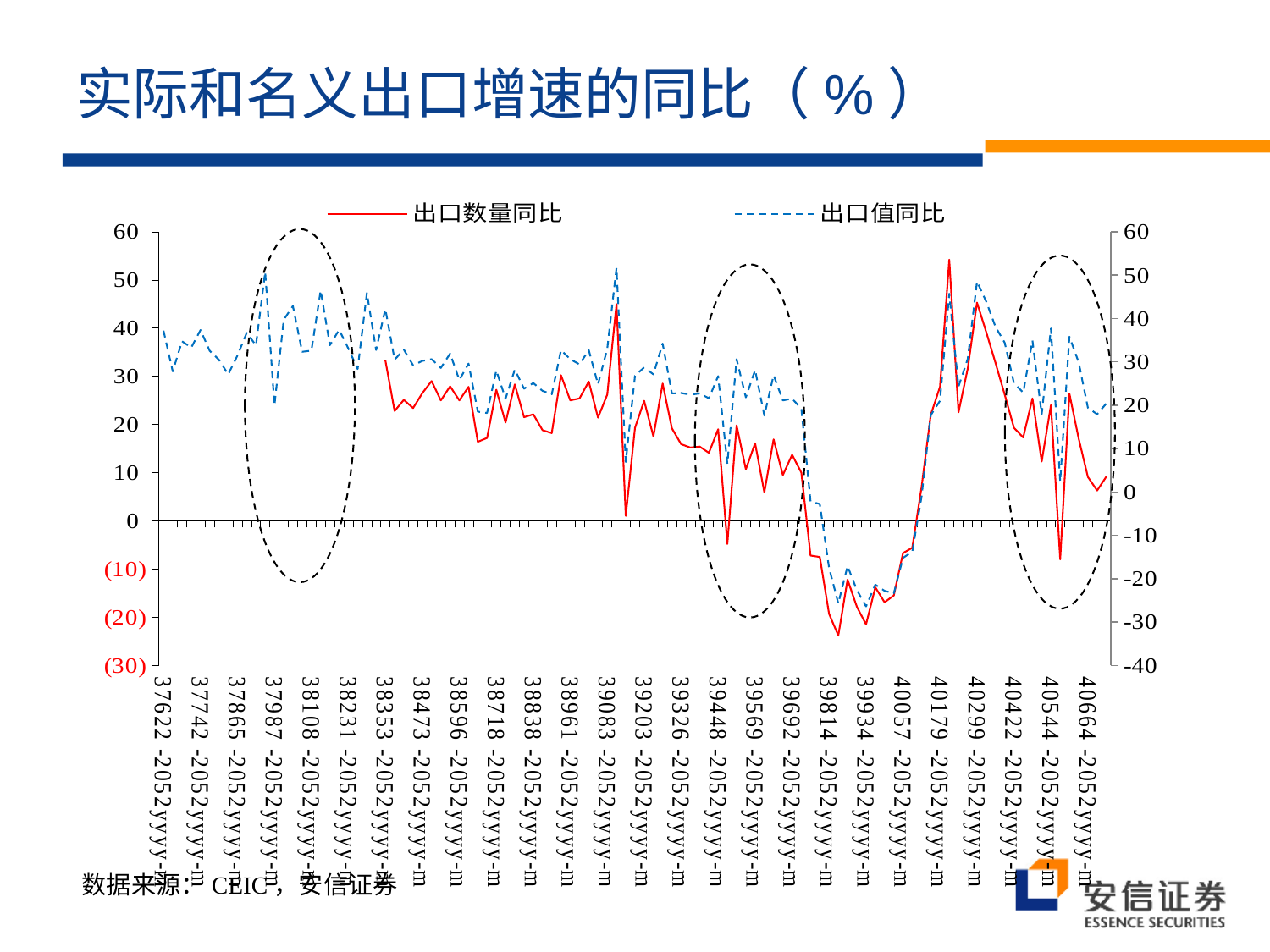

# 实际和名义出口增速的同比（%）

### Chart

| Category | 出口数量同比 |  |
|---|---|---|
| 37622 | None | 37.197622448509435 |
| 37653 | None | 27.794325129330616 |
| 37681 | None | 34.73423461247796 |
| 37712 | None | 33.277204011375545 |
| 37742 | None | 37.323486447005365 |
| 37773 | None | 32.53373313343329 |
| 37803 | None | 30.46901745977405 |
| 37834 | None | 27.101946529877367 |
| 37865 | None | 31.43116793582149 |
| 37895 | None | 36.665998797836096 |
| 37926 | None | 33.81396392066392 |
| 37956 | None | 50.71654802596507 |
| 37987 | None | 19.935518538420197 |
| 38018 | None | 39.671246319921494 |
| 38047 | None | 42.868717085787296 |
| 38078 | None | 32.30760591852206 |
| 38108 | None | 32.5808167365995 |
| 38139 | None | 46.46710755308041 |
| 38169 | None | 33.83363946470743 |
| 38200 | None | 37.37805692903916 |
| 38231 | None | 33.051190958727744 |
| 38261 | None | 28.33895323266384 |
| 38292 | None | 45.88621234615201 |
| 38322 | None | 32.71191377803669 |
| 38353 | 33.30000000000001 | 42.19999999999999 |
| 38384 | 22.799999999999997 | 30.5 |
| 38412 | 25.099999999999994 | 32.80000000000001 |
| 38443 | 23.400000000000006 | 29.19999999999999 |
| 38473 | 26.5 | 30.19999999999999 |
| 38504 | 29.0 | 30.599999999999994 |
| 38534 | 25.0 | 28.599999999999994 |
| 38565 | 27.900000000000006 | 31.900000000000006 |
| 38596 | 25.0 | 25.799999999999997 |
| 38626 | 27.799999999999997 | 29.599999999999994 |
| 38657 | 16.400000000000006 | 18.5 |
| 38687 | 17.200000000000003 | 18.200000000000003 |
| 38718 | 27.200000000000003 | 28.0 |
| 38749 | 20.400000000000006 | 21.5 |
| 38777 | 28.30000000000001 | 28.19999999999999 |
| 38808 | 21.5 | 23.799999999999997 |
| 38838 | 22.099999999999994 | 25.099999999999994 |
| 38869 | 18.799999999999997 | 23.299999999999997 |
| 38899 | 18.200000000000003 | 22.5 |
| 38930 | 30.19999999999999 | 32.69999999999999 |
| 38961 | 25.0 | 30.599999999999994 |
| 38991 | 25.400000000000006 | 29.400000000000006 |
| 39022 | 28.900000000000006 | 32.69999999999999 |
| 39052 | 21.400000000000006 | 24.799999999999997 |
| 39083 | 26.200000000000003 | 33.0 |
| 39114 | 45.0 | 51.69999999999999 |
| 39142 | 1.0 | 6.900000000000006 |
| 39173 | 19.299999999999997 | 26.799999999999997 |
| 39203 | 24.900000000000006 | 28.69999999999999 |
| 39234 | 17.5 | 27.099999999999994 |
| 39264 | 28.5 | 34.19999999999999 |
| 39295 | 19.200000000000003 | 22.700000000000003 |
| 39326 | 15.900000000000006 | 22.799999999999997 |
| 39356 | 15.200000000000003 | 22.400000000000006 |
| 39387 | 15.400000000000006 | 22.700000000000003 |
| 39417 | 14.099999999999994 | 21.599999999999994 |
| 39448 | 19.0 | 26.700000000000003 |
| 39479 | -4.799999999999997 | 6.5 |
| 39508 | 19.799999999999997 | 30.599999999999994 |
| 39539 | 10.700000000000003 | 21.799999999999997 |
| 39569 | 16.099999999999994 | 28.099999999999994 |
| 39600 | 5.900000000000006 | 17.599999999999994 |
| 39630 | 16.900000000000006 | 26.900000000000006 |
| 39661 | 9.5 | 21.099999999999994 |
| 39692 | 13.700000000000003 | 21.5 |
| 39722 | 10.0 | 19.200000000000003 |
| 39753 | -7.200000000000003 | -2.200000000000003 |
| 39783 | -7.5 | -2.799999999999997 |
| 39814 | -19.299999999999997 | -17.5 |
| 39845 | -23.799999999999997 | -25.700000000000003 |
| 39873 | -12.200000000000003 | -17.099999999999994 |
| 39904 | -17.799999999999997 | -22.599999999999994 |
| 39934 | -21.5 | -26.400000000000006 |
| 39965 | -13.799999999999997 | -21.400000000000006 |
| 39995 | -16.900000000000006 | -22.799999999999997 |
| 40026 | -15.5 | -23.400000000000006 |
| 40057 | -6.700000000000003 | -15.200000000000003 |
| 40087 | -5.599999999999994 | -13.799999999999997 |
| 40118 | 6.900000000000006 | -1.2000000000000028 |
| 40148 | 22.0 | 17.700000000000003 |
| 40179 | 27.799999999999997 | 21.0 |
| 40210 | 54.19999999999999 | 45.69999999999999 |
| 40238 | 22.5 | 24.299999999999997 |
| 40269 | 31.599999999999994 | 30.69999999999999 |
| 40299 | 45.30000000000001 | 48.5 |
| 40330 | 39.19999999999999 | 43.900000000000006 |
| 40360 | 32.80000000000001 | 38.099999999999994 |
| 40391 | 26.200000000000003 | 34.400000000000006 |
| 40422 | 19.299999999999997 | 25.099999999999994 |
| 40452 | 17.299999999999997 | 22.900000000000006 |
| 40483 | 25.400000000000006 | 34.900000000000006 |
| 40513 | 12.299999999999997 | 17.900000000000006 |
| 40544 | 24.0 | 37.69999999999999 |
| 40575 | -8.0 | 2.4000000000000057 |
| 40603 | 26.400000000000006 | 35.80000000000001 |
| 40634 | 17.099999999999994 | 29.900000000000006 |
| 40664 | 9.099999999999994 | 19.400000000000006 |
| 40695 | 6.299999999999997 | 17.900000000000006 |
| 40725 | 9.200000000000003 | 20.400000000000006 |
数据来源：CEIC，安信证券